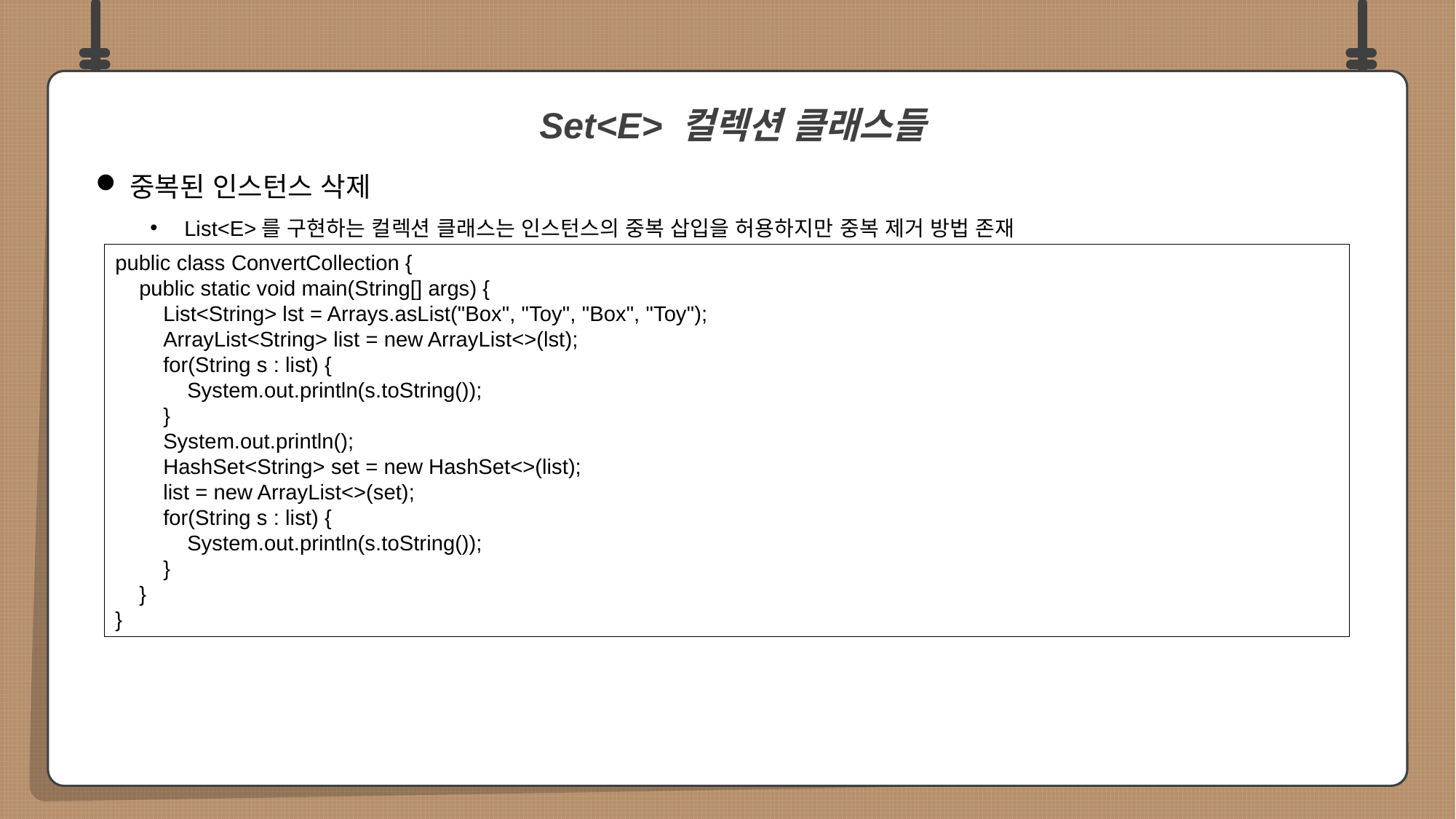

중복된 인스턴스 삭제
List<E>를 구현하는 컬렉션 클래스는 인스턴스의 중복 삽입을 허용하지만 중복 제거 방법 존재
 Set<E> 컬렉션 클래스들

public class ConvertCollection {
    public static void main(String[] args) {
        List<String> lst = Arrays.asList("Box", "Toy", "Box", "Toy");
        ArrayList<String> list = new ArrayList<>(lst);
        for(String s : list) {
            System.out.println(s.toString());
        }
        System.out.println();
        HashSet<String> set = new HashSet<>(list);
        list = new ArrayList<>(set);
        for(String s : list) {
            System.out.println(s.toString());
        }
    }
}